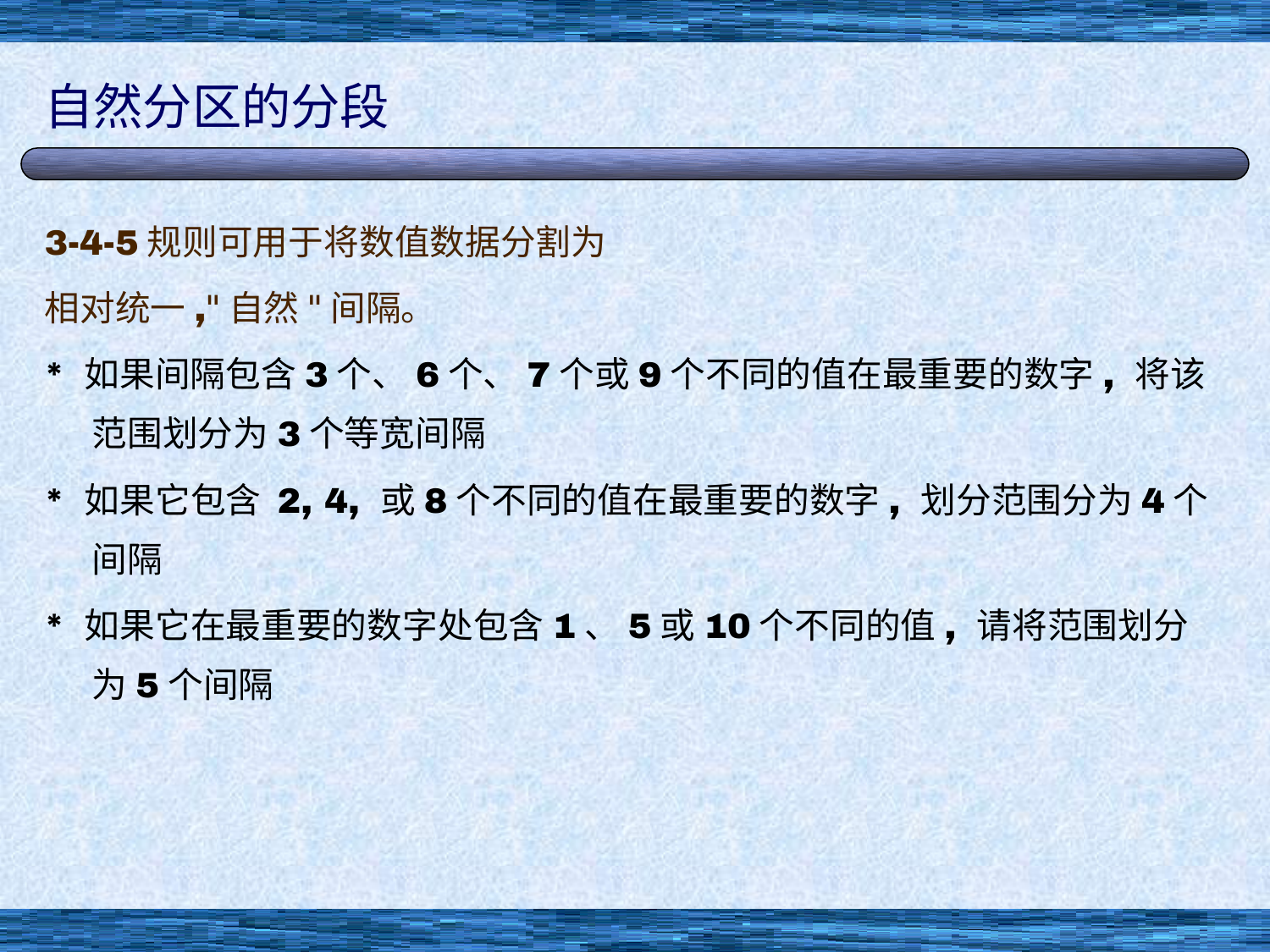

# 自然分区的分段
3-4-5规则可用于将数值数据分割为
相对统一,"自然"间隔。
* 如果间隔包含3个、6个、7个或9个不同的值在最重要的数字, 将该范围划分为3个等宽间隔
* 如果它包含 2, 4, 或8个不同的值在最重要的数字, 划分范围分为4个间隔
* 如果它在最重要的数字处包含1、5或10个不同的值, 请将范围划分为5个间隔